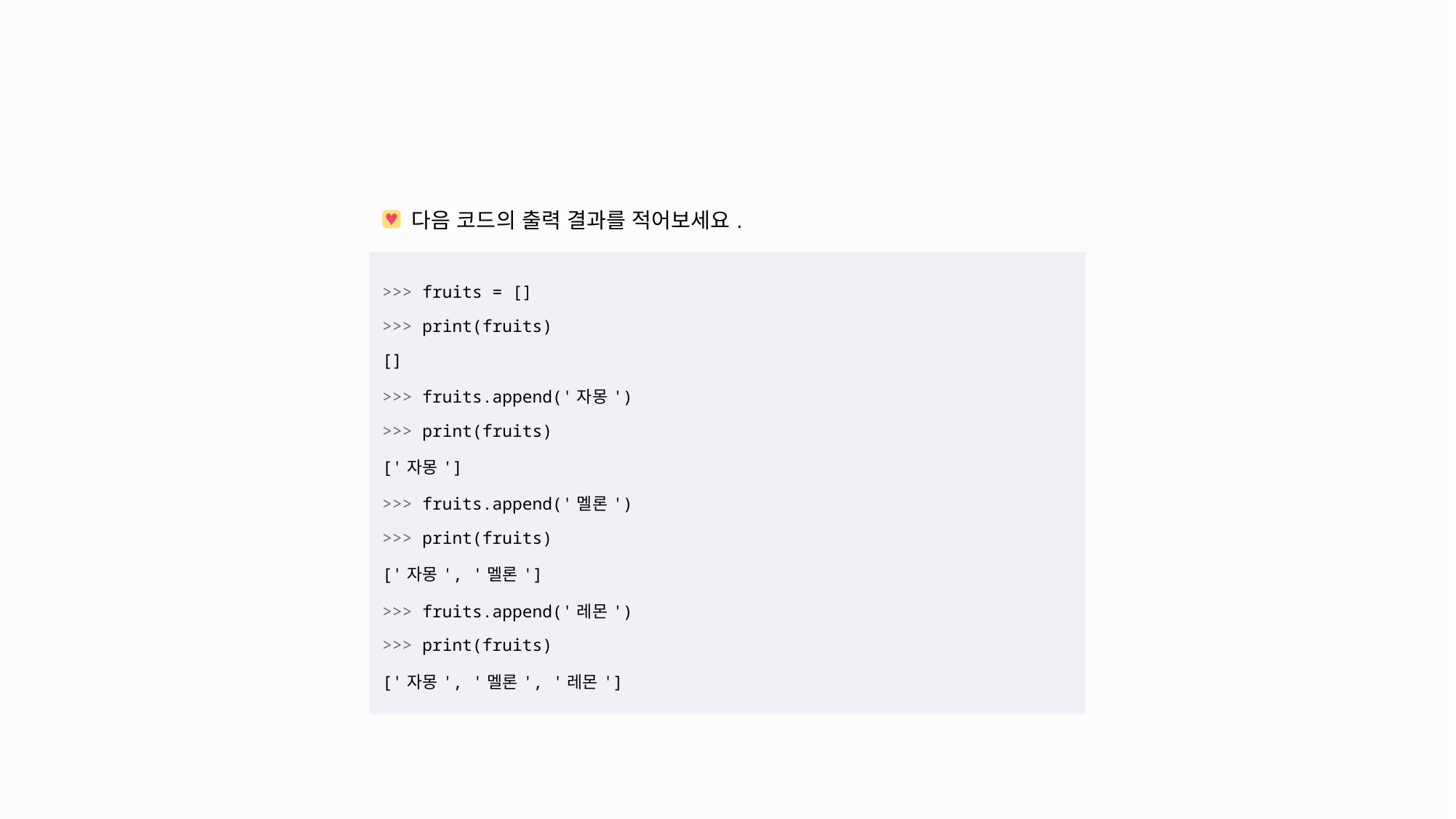

| 다음 코드의 출력 결과를 적어보세요. |
| --- |
| >>> fruits = [] >>> print(fruits) [] >>> fruits.append('자몽') >>> print(fruits) ['자몽'] >>> fruits.append('멜론') >>> print(fruits) ['자몽', '멜론'] >>> fruits.append('레몬') >>> print(fruits) ['자몽', '멜론', '레몬'] |